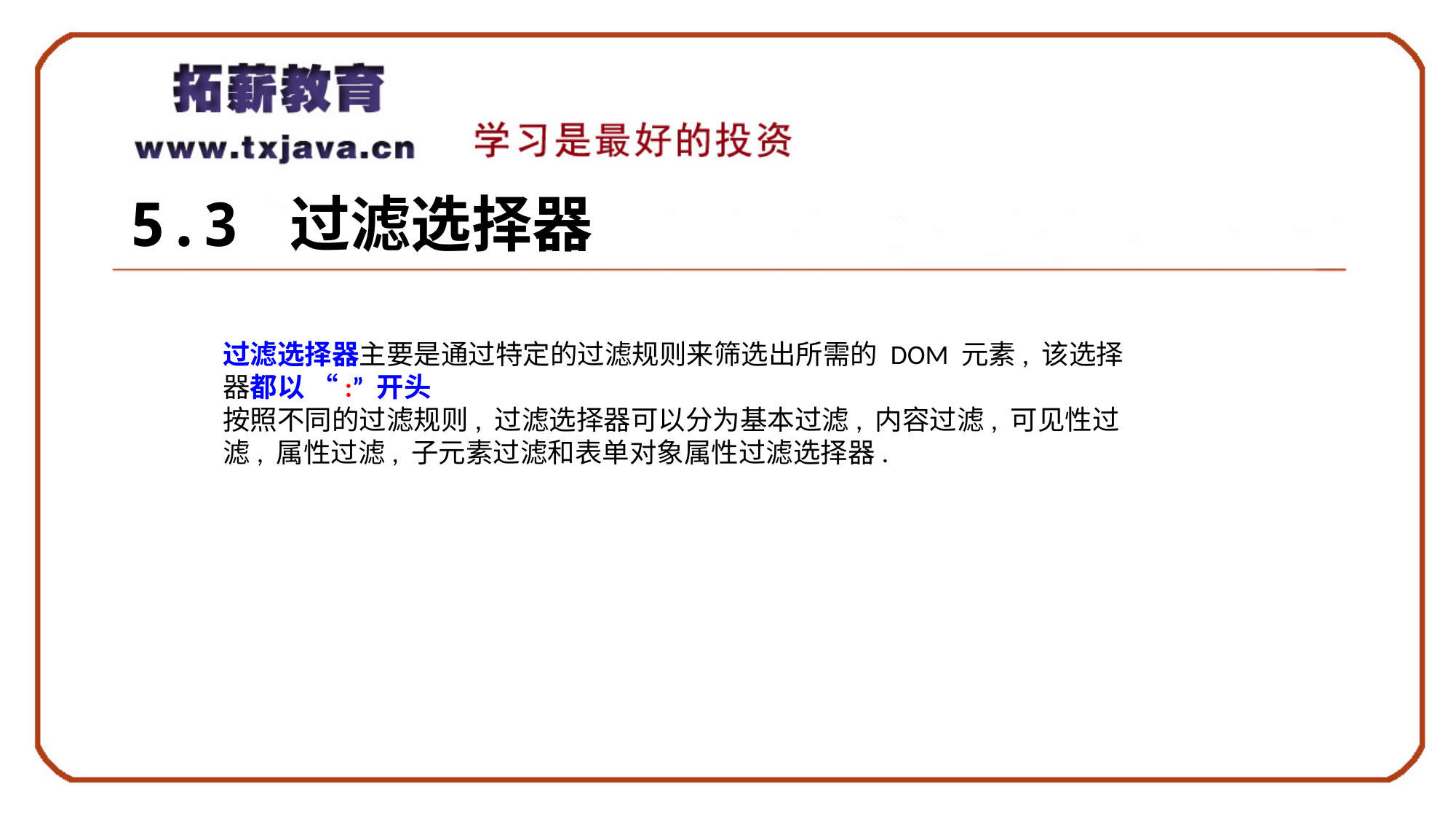

5.3 过滤选择器
过滤选择器主要是通过特定的过滤规则来筛选出所需的 DOM 元素, 该选择器都以 “:” 开头
按照不同的过滤规则, 过滤选择器可以分为基本过滤, 内容过滤, 可见性过滤, 属性过滤, 子元素过滤和表单对象属性过滤选择器.